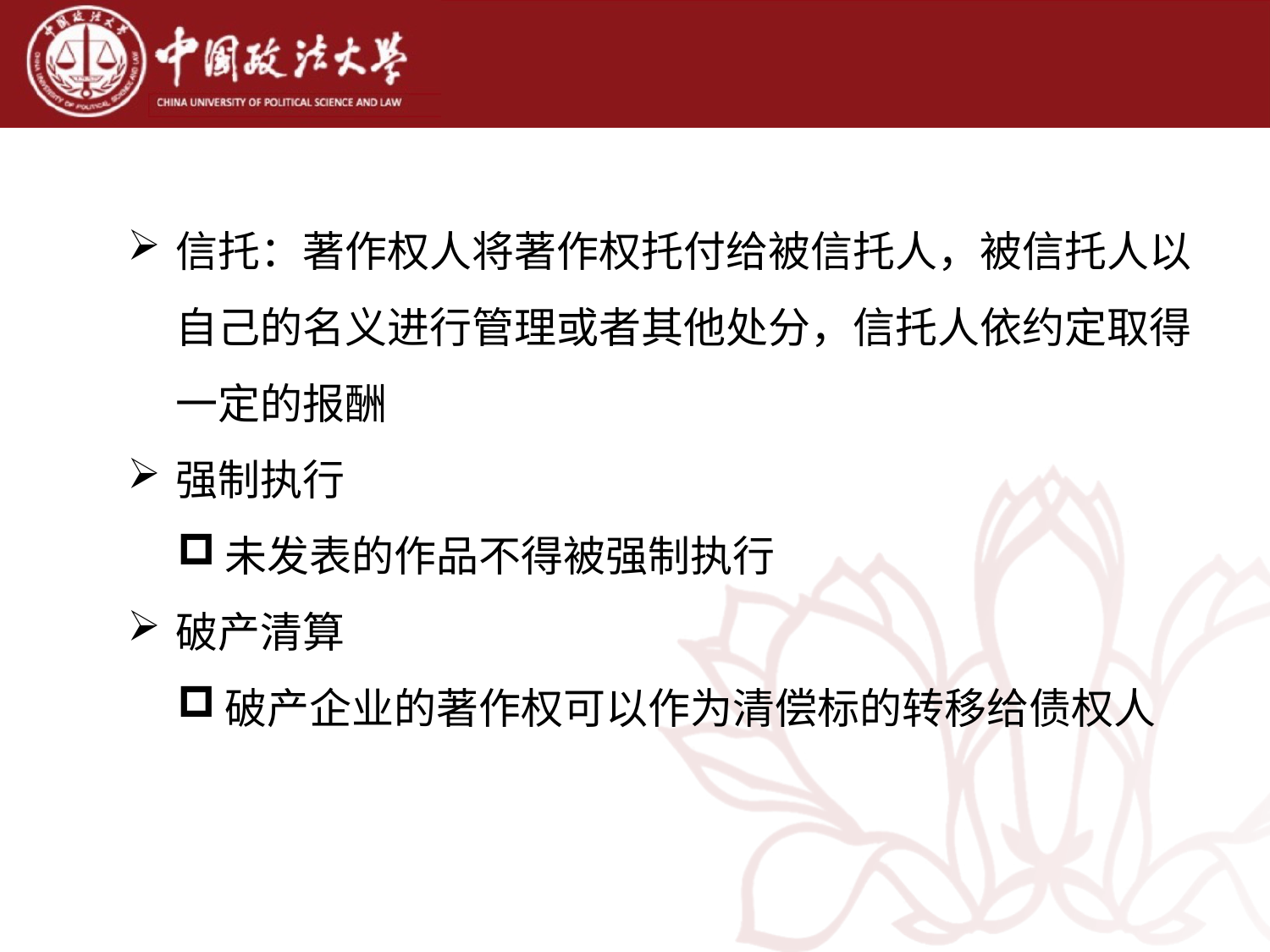

信托：著作权人将著作权托付给被信托人，被信托人以自己的名义进行管理或者其他处分，信托人依约定取得一定的报酬
强制执行
未发表的作品不得被强制执行
破产清算
破产企业的著作权可以作为清偿标的转移给债权人